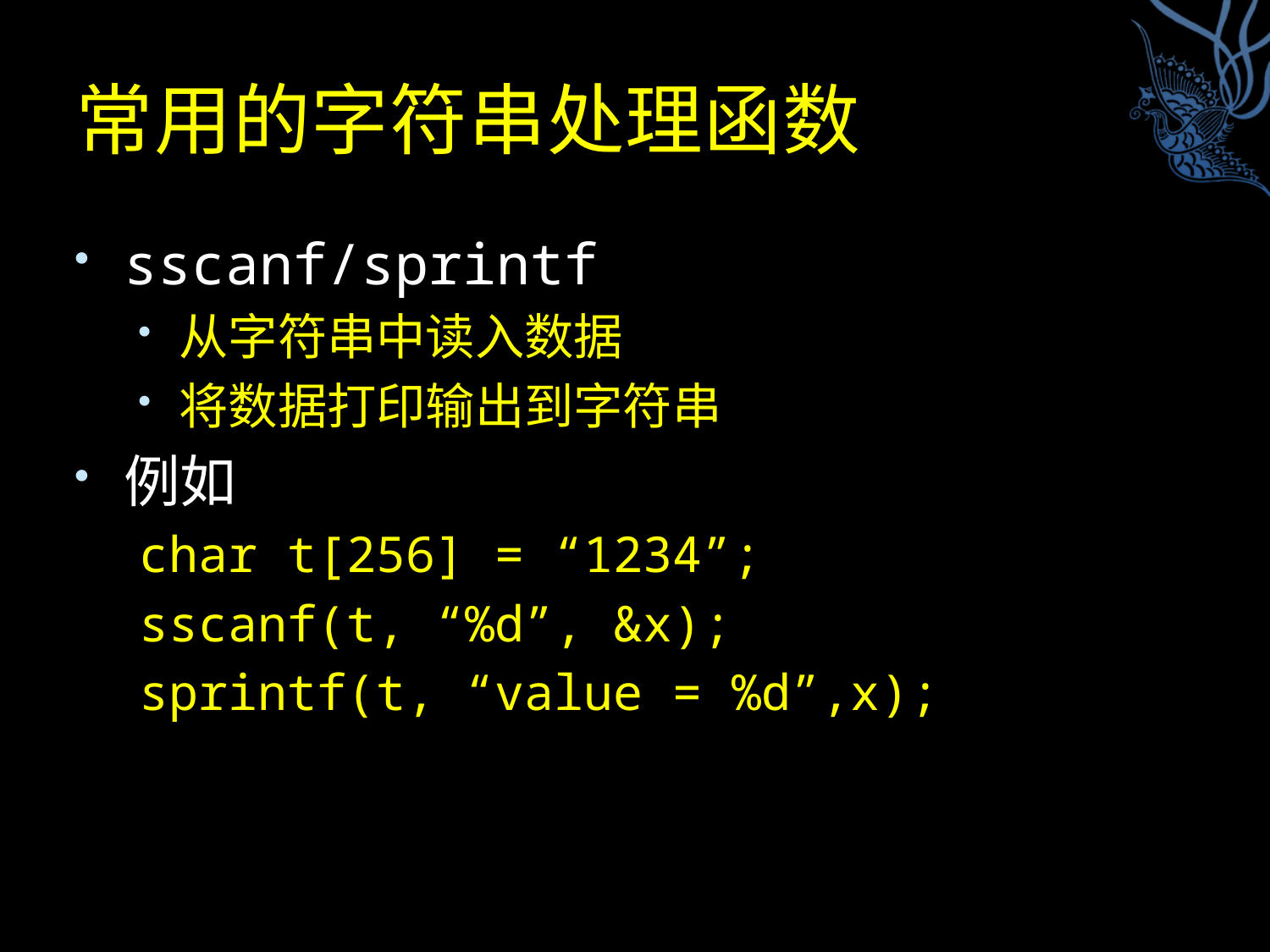

# 常用的字符串处理函数
sscanf/sprintf
从字符串中读入数据
将数据打印输出到字符串
例如
char t[256] = “1234”;
sscanf(t, “%d”, &x);
sprintf(t, “value = %d”,x);